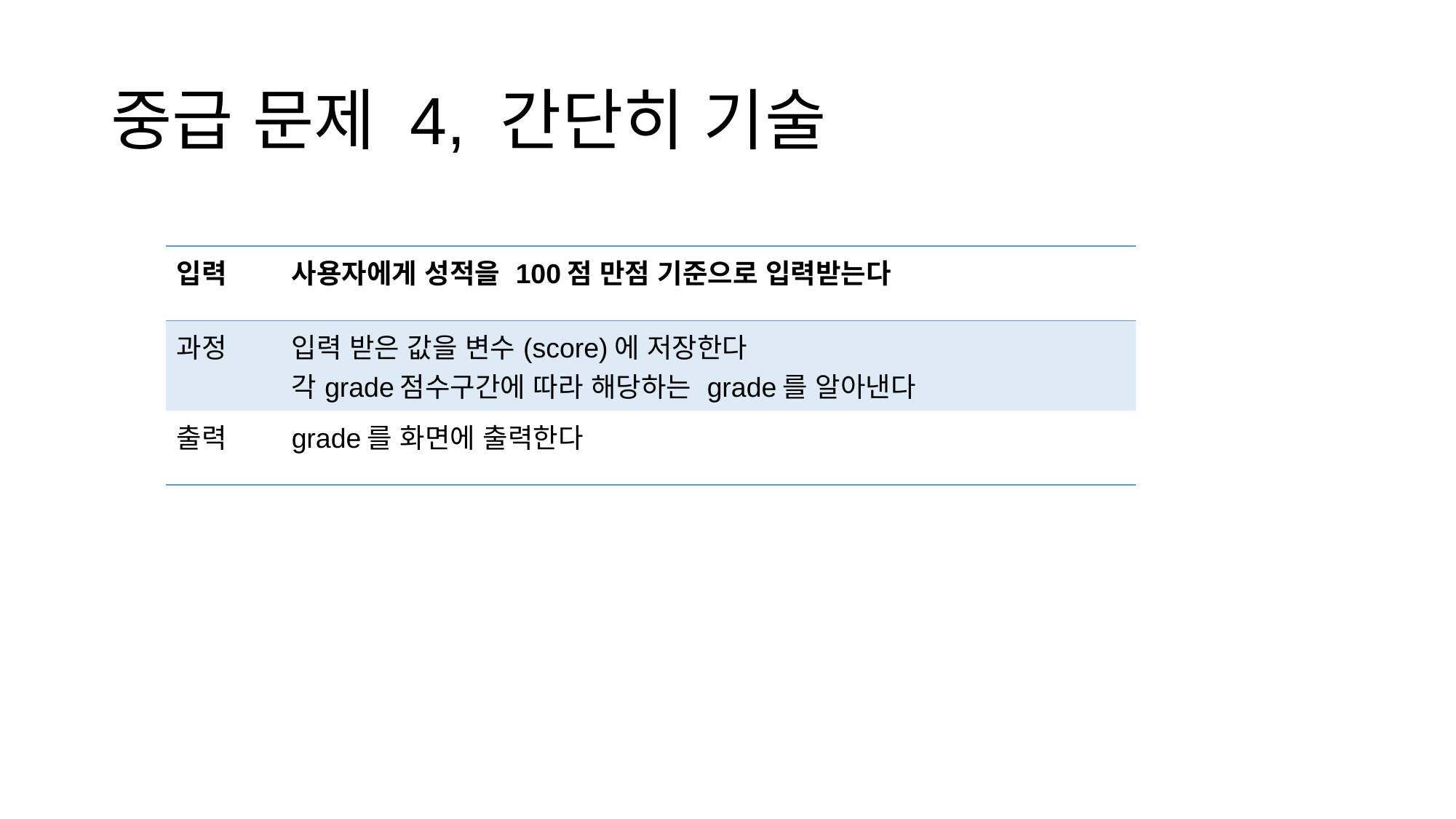

# 중급 문제 4, 간단히 기술

| 입력 | 사용자에게 성적을 100점 만점 기준으로 입력받는다 |
| --- | --- |
| 과정 | 입력 받은 값을 변수(score)에 저장한다 각grade점수구간에 따라 해당하는 grade를 알아낸다 |
| 출력 | grade를 화면에 출력한다 |